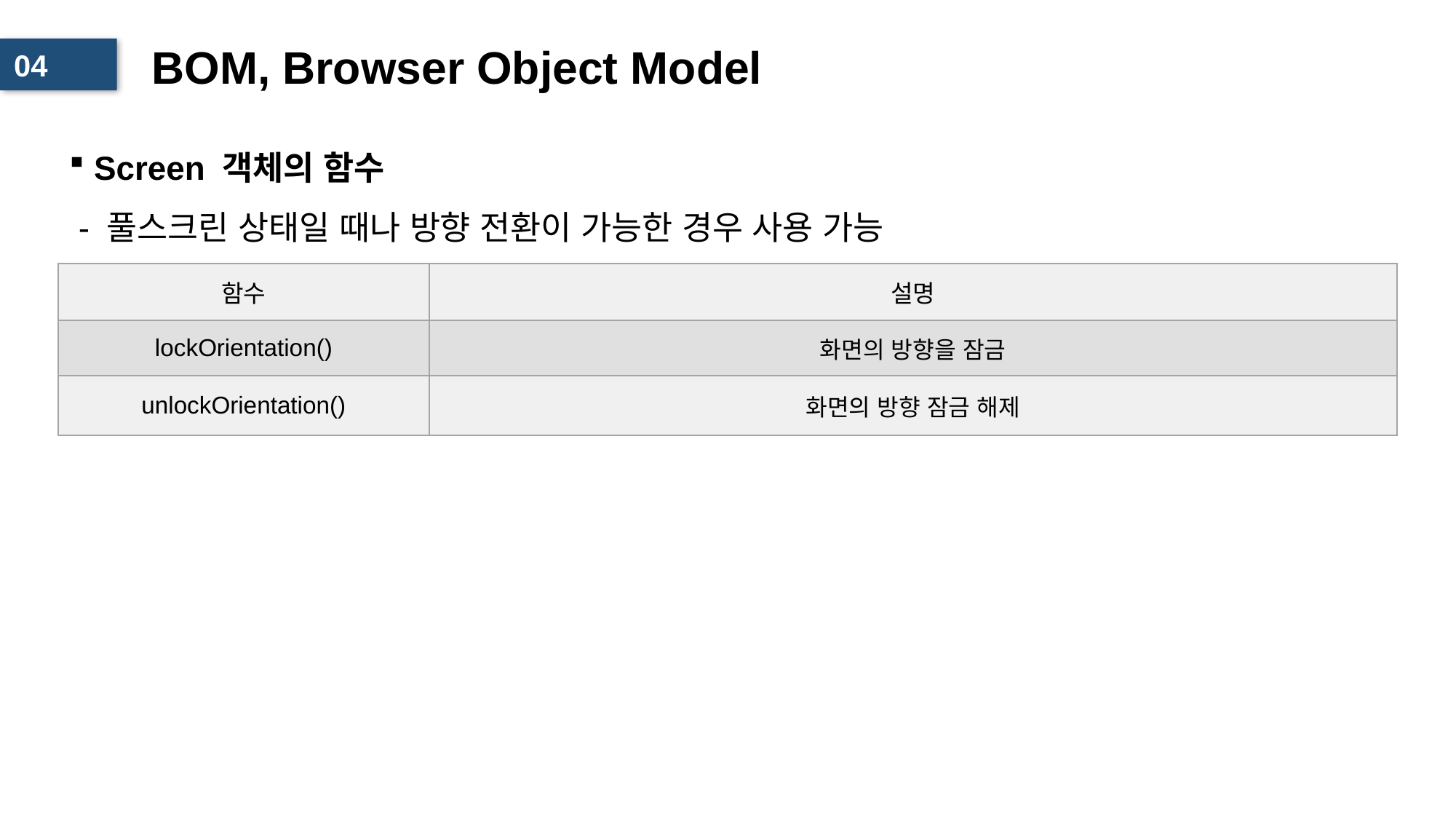

# BOM, Browser Object Model
04
 Screen 객체의 함수
 - 풀스크린 상태일 때나 방향 전환이 가능한 경우 사용 가능
| 함수 | 설명 |
| --- | --- |
| lockOrientation() | 화면의 방향을 잠금 |
| unlockOrientation() | 화면의 방향 잠금 해제 |